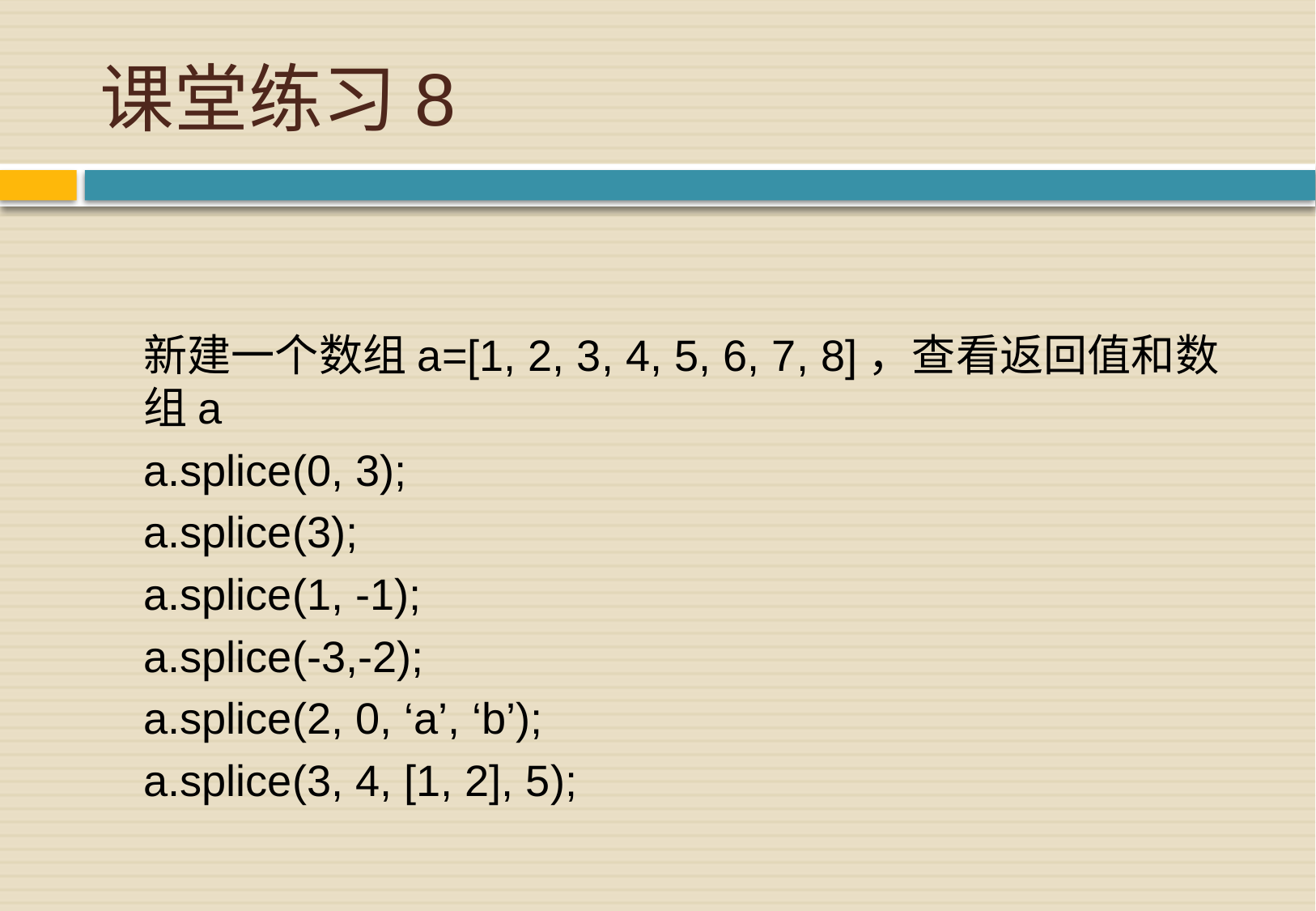

# 课堂练习8
新建一个数组a=[1, 2, 3, 4, 5, 6, 7, 8]，查看返回值和数组a
a.splice(0, 3);
a.splice(3);
a.splice(1, -1);
a.splice(-3,-2);
a.splice(2, 0, ‘a’, ‘b’);
a.splice(3, 4, [1, 2], 5);